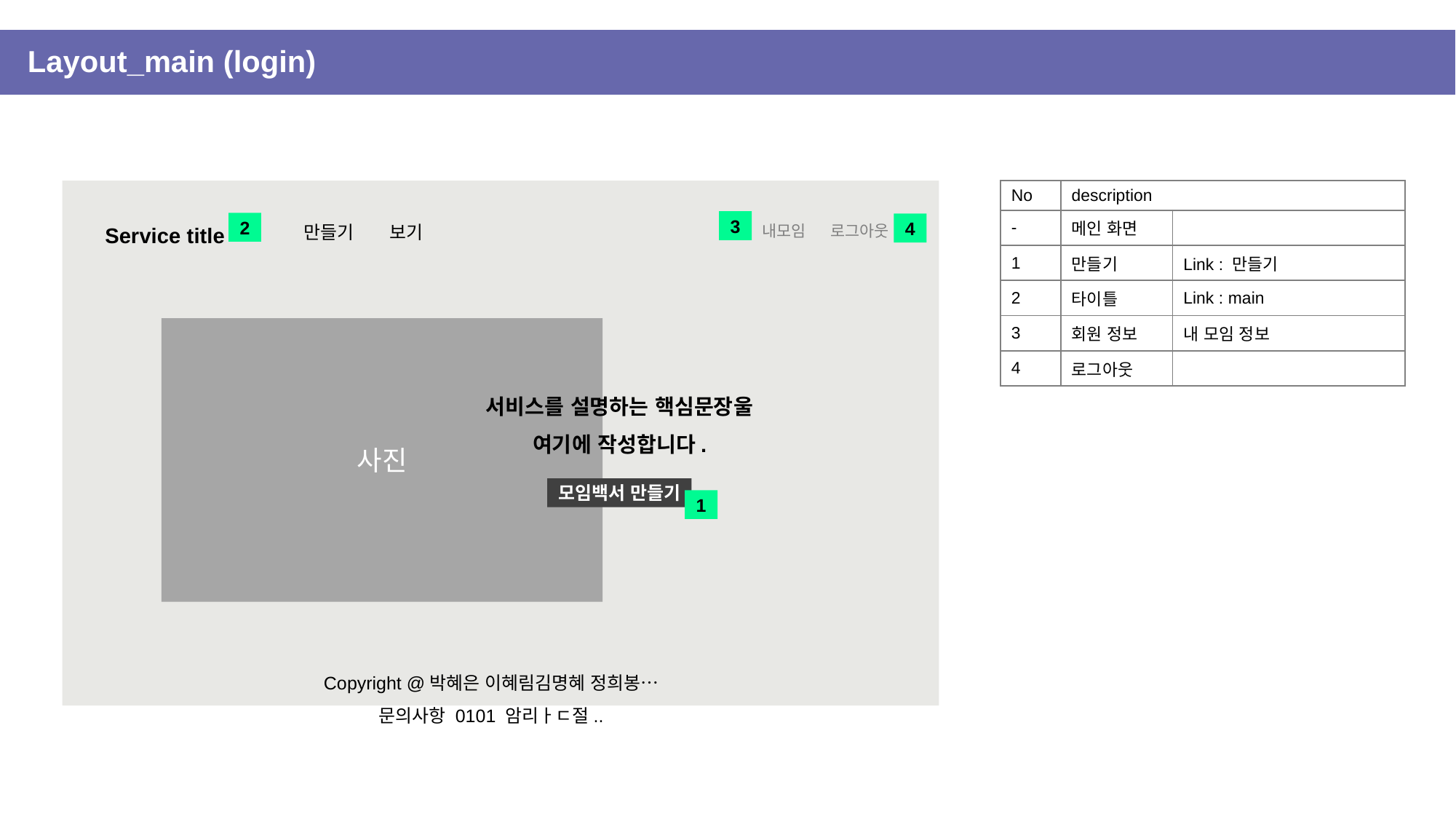

Layout_main (login)

| No | description |  |
| --- | --- | --- |
| - | 메인 화면 |  |
| 1 | 만들기 | Link : 만들기 |
| 2 | 타이틀 | Link : main |
| 3 | 회원 정보 | 내 모임 정보 |
| 4 | 로그아웃 |  |
Service title
만들기
보기
내모임
로그아웃
3
2
4
사진
서비스를 설명하는 핵심문장울
여기에 작성합니다.
모임백서 만들기
1
Copyright @박혜은 이혜림김명혜 정희봉…
문의사항 0101 암리ㅏㄷ절..